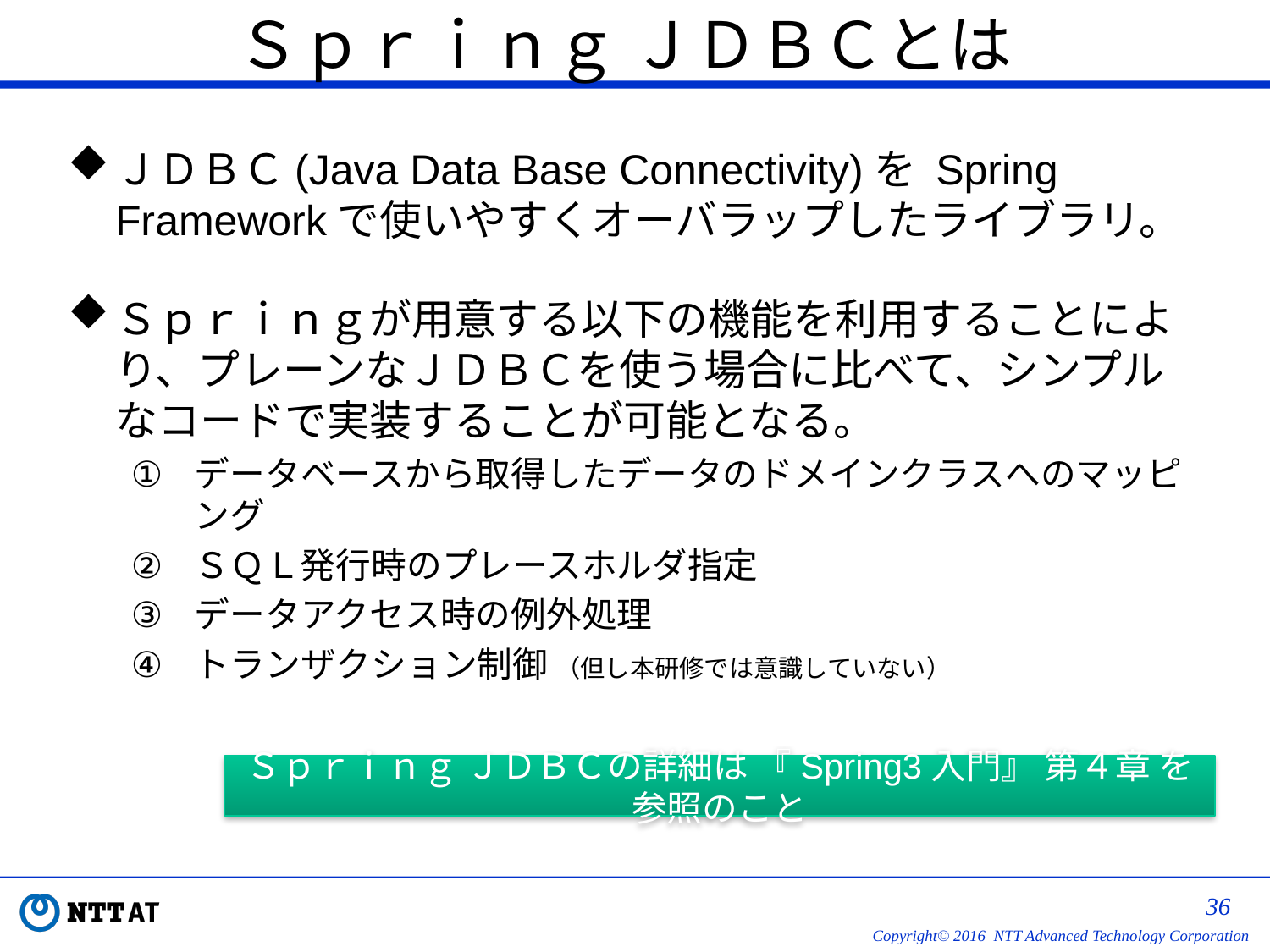

# Ｓｐｒｉｎｇ ＪＤＢＣとは
ＪＤＢＣ(Java Data Base Connectivity)を Spring Frameworkで使いやすくオーバラップしたライブラリ。

Ｓｐｒｉｎｇが用意する以下の機能を利用することにより、プレーンなＪＤＢＣを使う場合に比べて、シンプルなコードで実装することが可能となる。
データベースから取得したデータのドメインクラスへのマッピング
ＳＱＬ発行時のプレースホルダ指定
データアクセス時の例外処理
トランザクション制御 （但し本研修では意識していない）
Ｓｐｒｉｎｇ ＪＤＢＣの詳細は 『Spring3入門』 第４章 を参照のこと
36